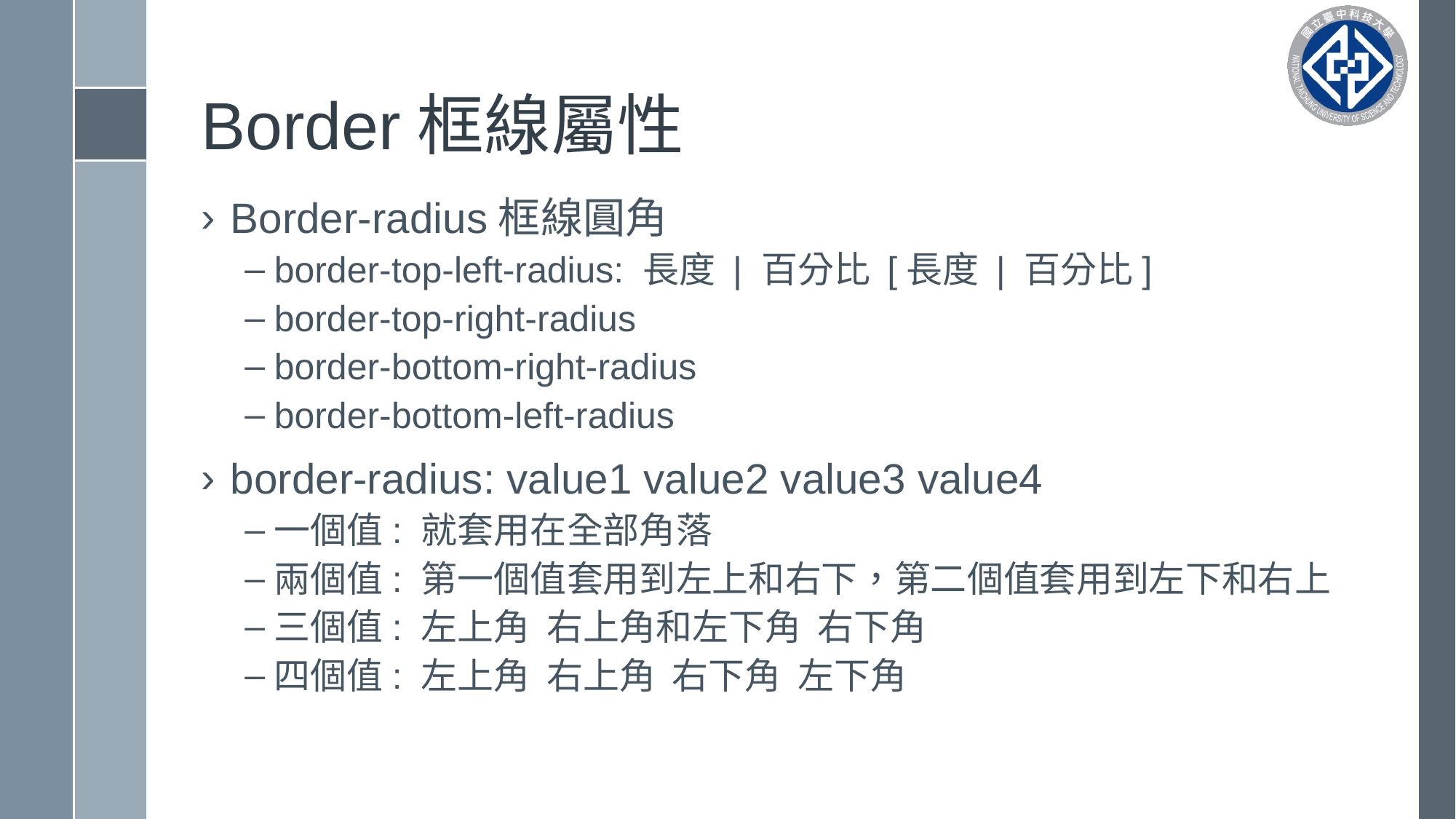

# Border框線屬性
Border-radius框線圓角
border-top-left-radius: 長度 | 百分比 [長度 | 百分比]
border-top-right-radius
border-bottom-right-radius
border-bottom-left-radius
border-radius: value1 value2 value3 value4
一個值: 就套用在全部角落
兩個值: 第一個值套用到左上和右下，第二個值套用到左下和右上
三個值: 左上角  右上角和左下角  右下角
四個值: 左上角  右上角  右下角  左下角